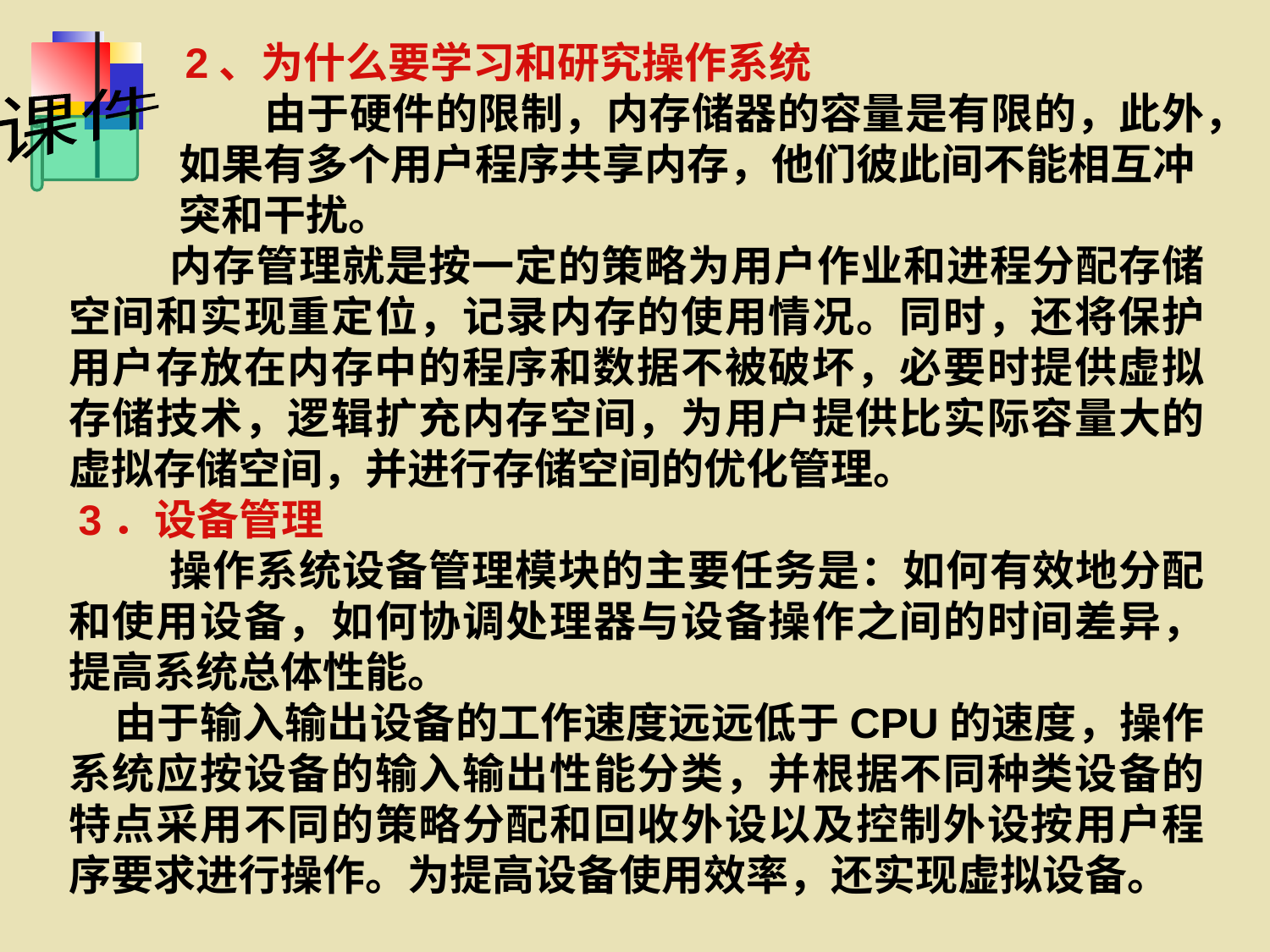

2、为什么要学习和研究操作系统
                    由于硬件的限制，内存储器的容量是有限的，此外，
            如果有多个用户程序共享内存，他们彼此间不能相互冲
            突和干扰。
          内存管理就是按一定的策略为用户作业和进程分配存储空间和实现重定位，记录内存的使用情况。同时，还将保护用户存放在内存中的程序和数据不被破坏，必要时提供虚拟存储技术，逻辑扩充内存空间，为用户提供比实际容量大的虚拟存储空间，并进行存储空间的优化管理。
  3．设备管理
          操作系统设备管理模块的主要任务是：如何有效地分配和使用设备，如何协调处理器与设备操作之间的时间差异，提高系统总体性能。
     由于输入输出设备的工作速度远远低于CPU的速度，操作系统应按设备的输入输出性能分类，并根据不同种类设备的特点采用不同的策略分配和回收外设以及控制外设按用户程序要求进行操作。为提高设备使用效率，还实现虚拟设备。